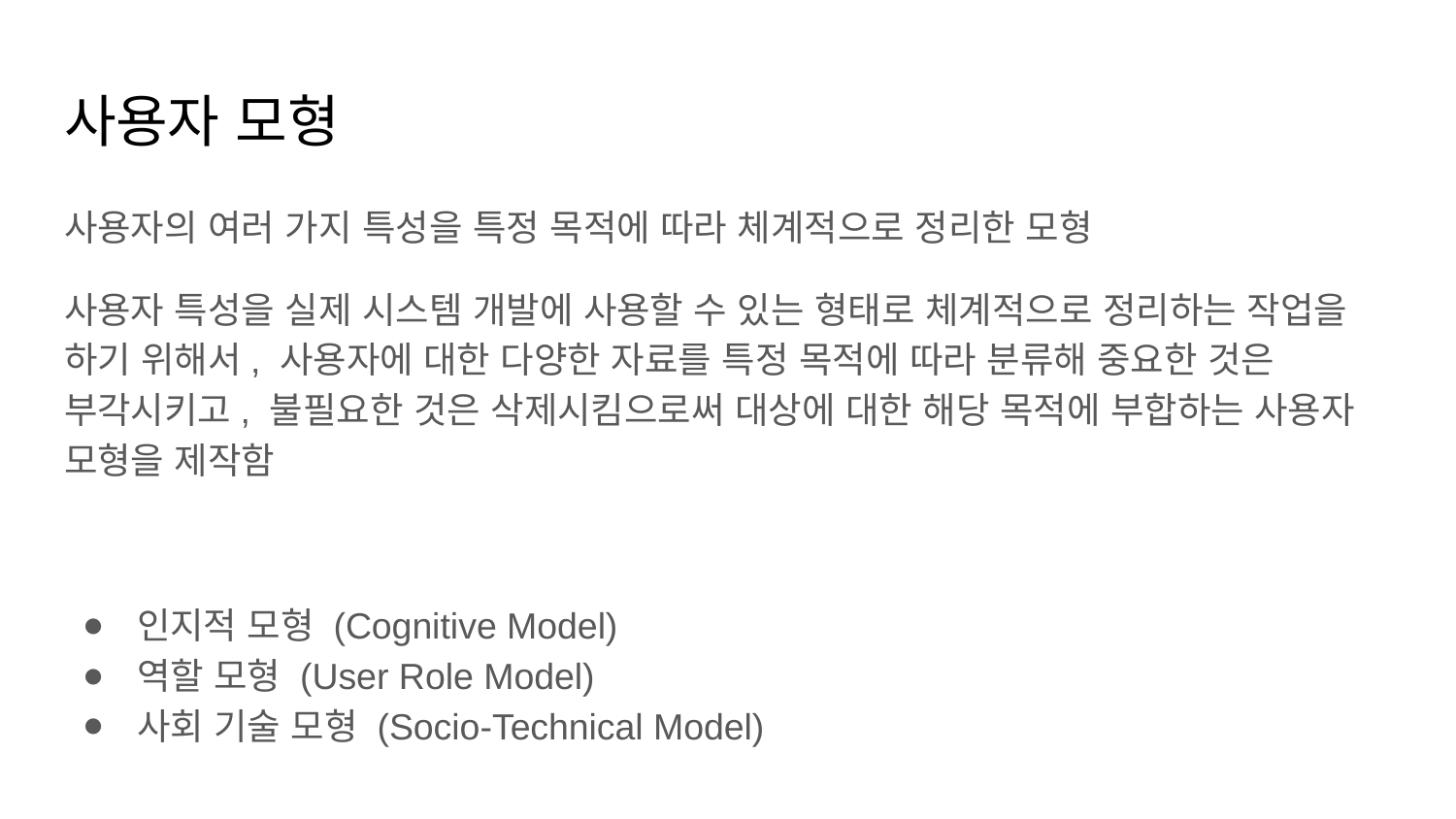

# 사용자 모형
사용자의 여러 가지 특성을 특정 목적에 따라 체계적으로 정리한 모형
사용자 특성을 실제 시스템 개발에 사용할 수 있는 형태로 체계적으로 정리하는 작업을 하기 위해서, 사용자에 대한 다양한 자료를 특정 목적에 따라 분류해 중요한 것은 부각시키고, 불필요한 것은 삭제시킴으로써 대상에 대한 해당 목적에 부합하는 사용자 모형을 제작함

인지적 모형 (Cognitive Model)
역할 모형 (User Role Model)
사회 기술 모형 (Socio-Technical Model)